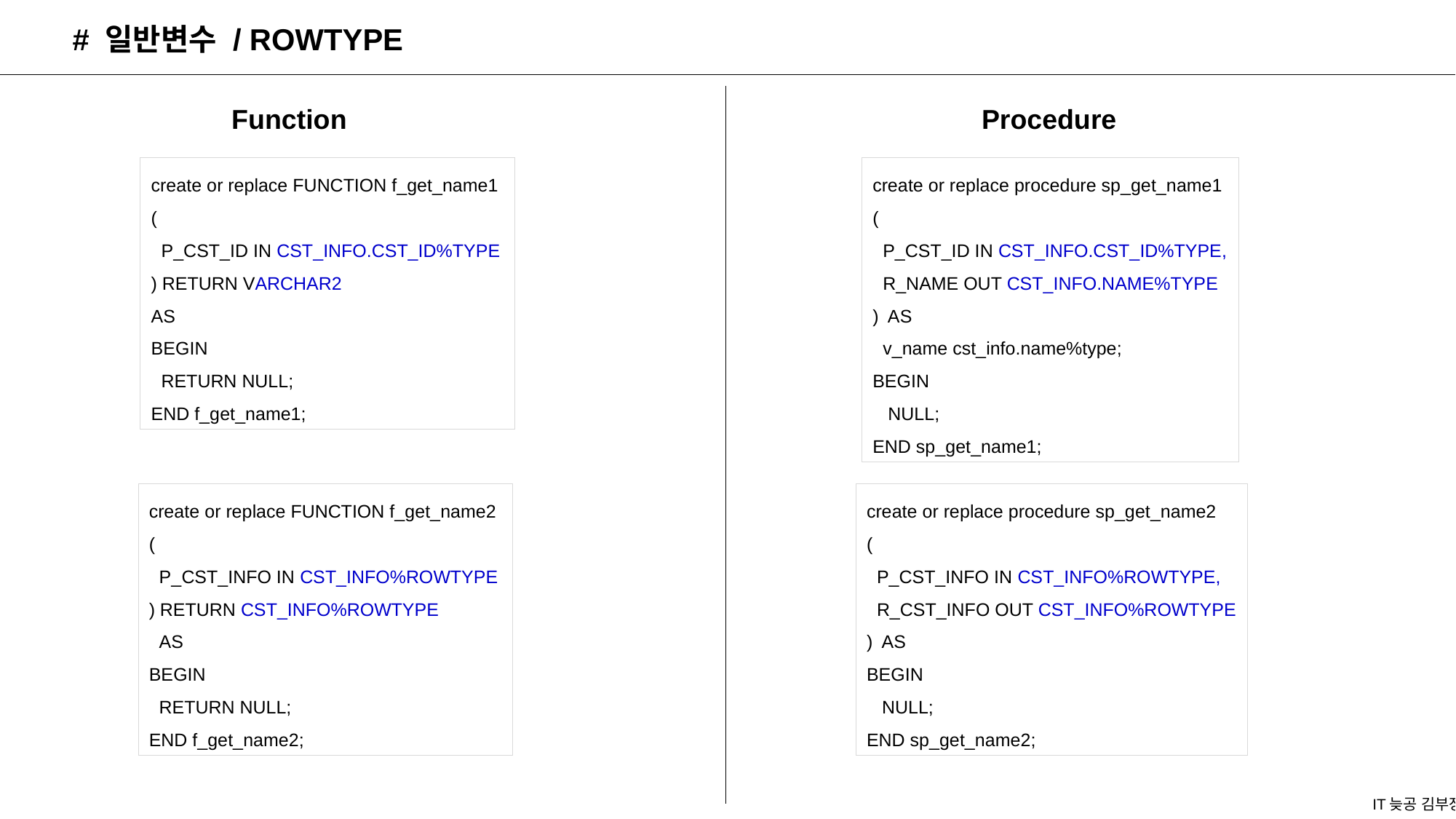

# 일반변수 / ROWTYPE
Function
Procedure
create or replace FUNCTION f_get_name1
(
  P_CST_ID IN CST_INFO.CST_ID%TYPE
) RETURN VARCHAR2
AS
BEGIN
  RETURN NULL;
END f_get_name1;
create or replace procedure sp_get_name1
(
  P_CST_ID IN CST_INFO.CST_ID%TYPE,
  R_NAME OUT CST_INFO.NAME%TYPE
)  AS
  v_name cst_info.name%type;
BEGIN
   NULL;
END sp_get_name1;
create or replace FUNCTION f_get_name2
(
  P_CST_INFO IN CST_INFO%ROWTYPE
) RETURN CST_INFO%ROWTYPE
  AS
BEGIN
  RETURN NULL;
END f_get_name2;
create or replace procedure sp_get_name2
(
  P_CST_INFO IN CST_INFO%ROWTYPE,
  R_CST_INFO OUT CST_INFO%ROWTYPE
)  AS
BEGIN
   NULL;
END sp_get_name2;
IT늦공 김부장